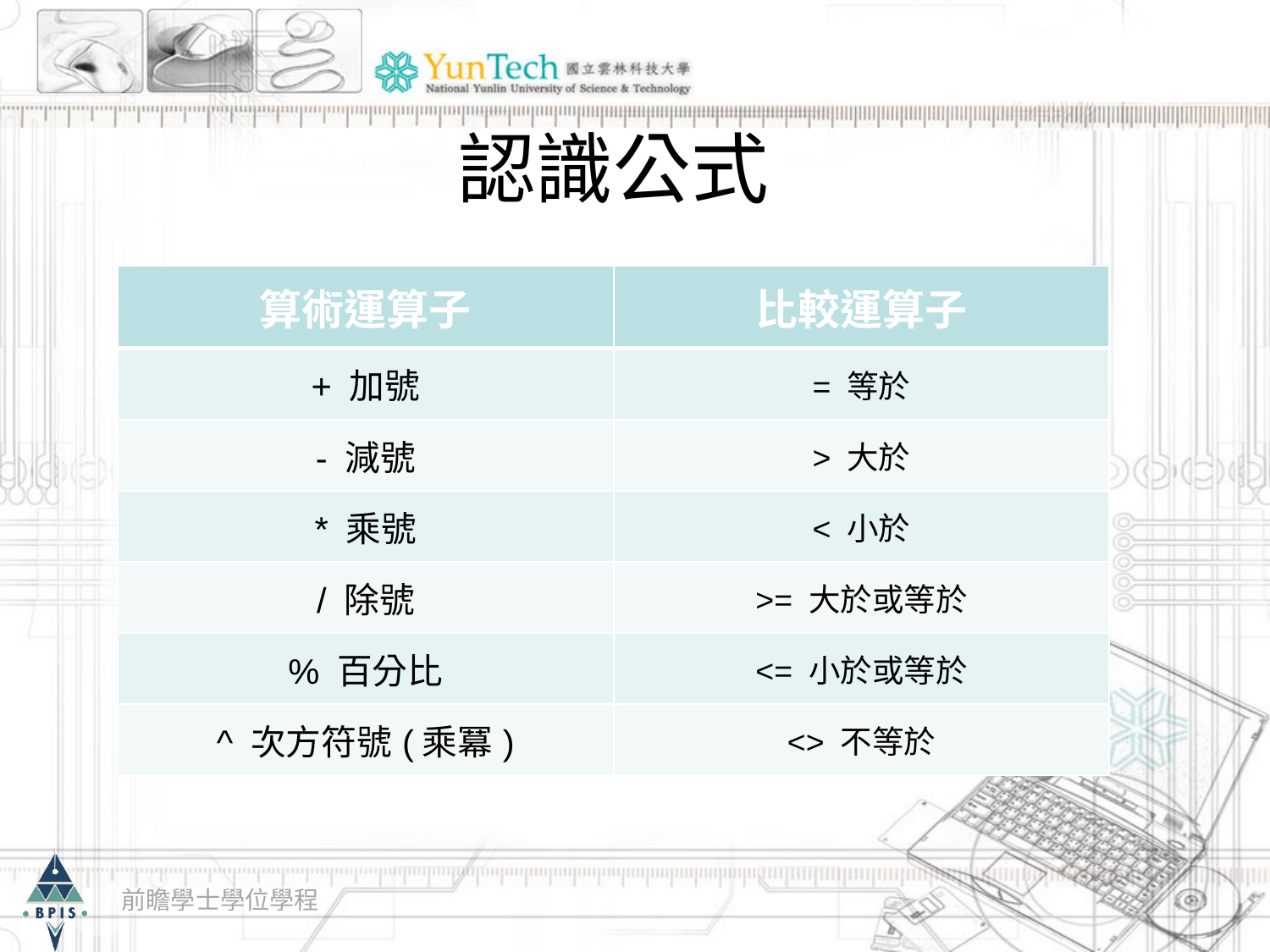

# 認識公式
| 算術運算子 | 比較運算子 |
| --- | --- |
| + 加號 | = 等於 |
| - 減號 | > 大於 |
| \* 乘號 | < 小於 |
| / 除號 | >= 大於或等於 |
| % 百分比 | <= 小於或等於 |
| ^ 次方符號(乘冪) | <> 不等於 |